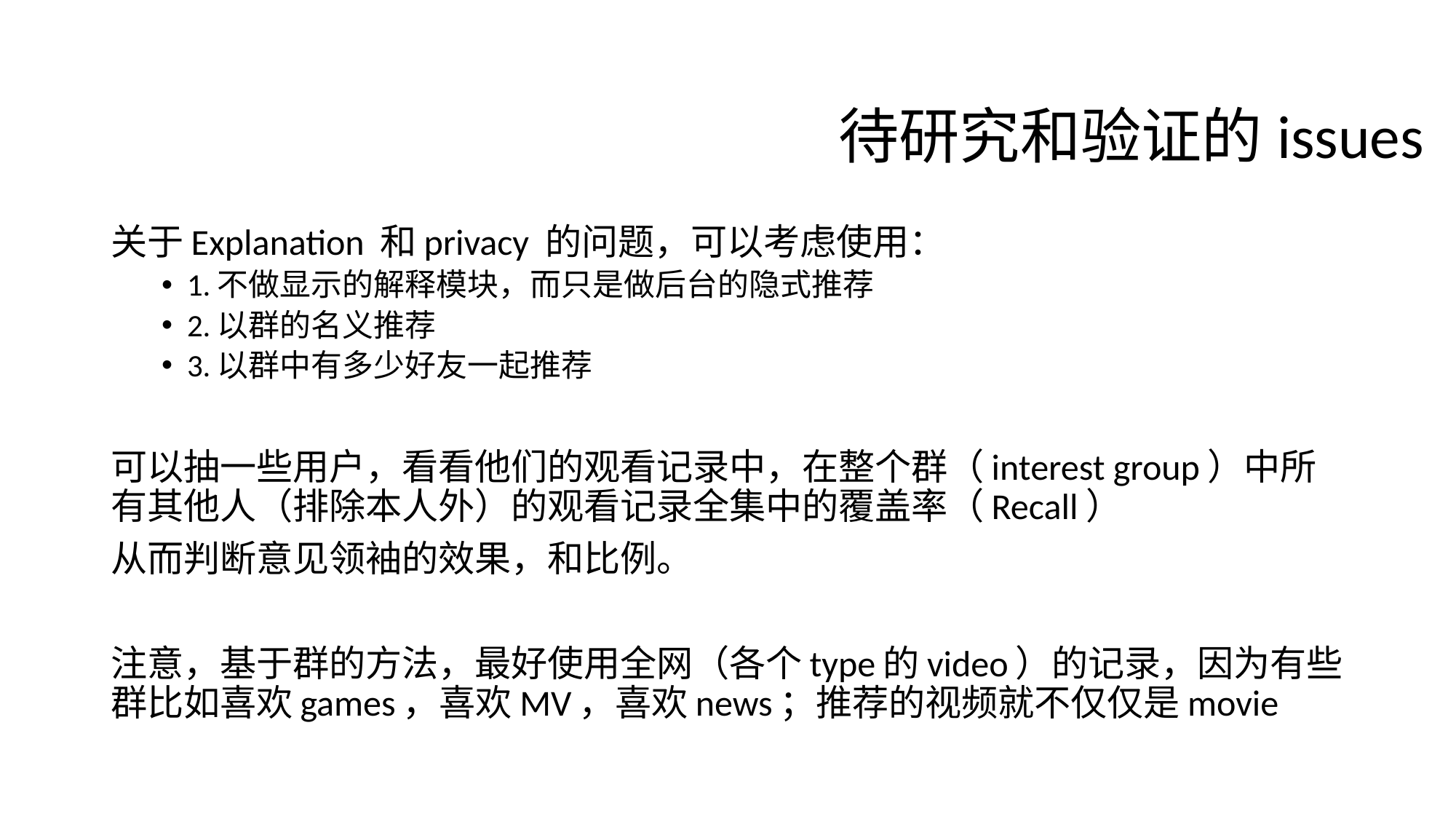

# 待研究和验证的issues
关于Explanation 和privacy 的问题，可以考虑使用：
1.不做显示的解释模块，而只是做后台的隐式推荐
2.以群的名义推荐
3.以群中有多少好友一起推荐

可以抽一些用户，看看他们的观看记录中，在整个群（interest group）中所有其他人（排除本人外）的观看记录全集中的覆盖率（Recall）
从而判断意见领袖的效果，和比例。

注意，基于群的方法，最好使用全网（各个type的video）的记录，因为有些群比如喜欢games，喜欢MV，喜欢news；推荐的视频就不仅仅是movie